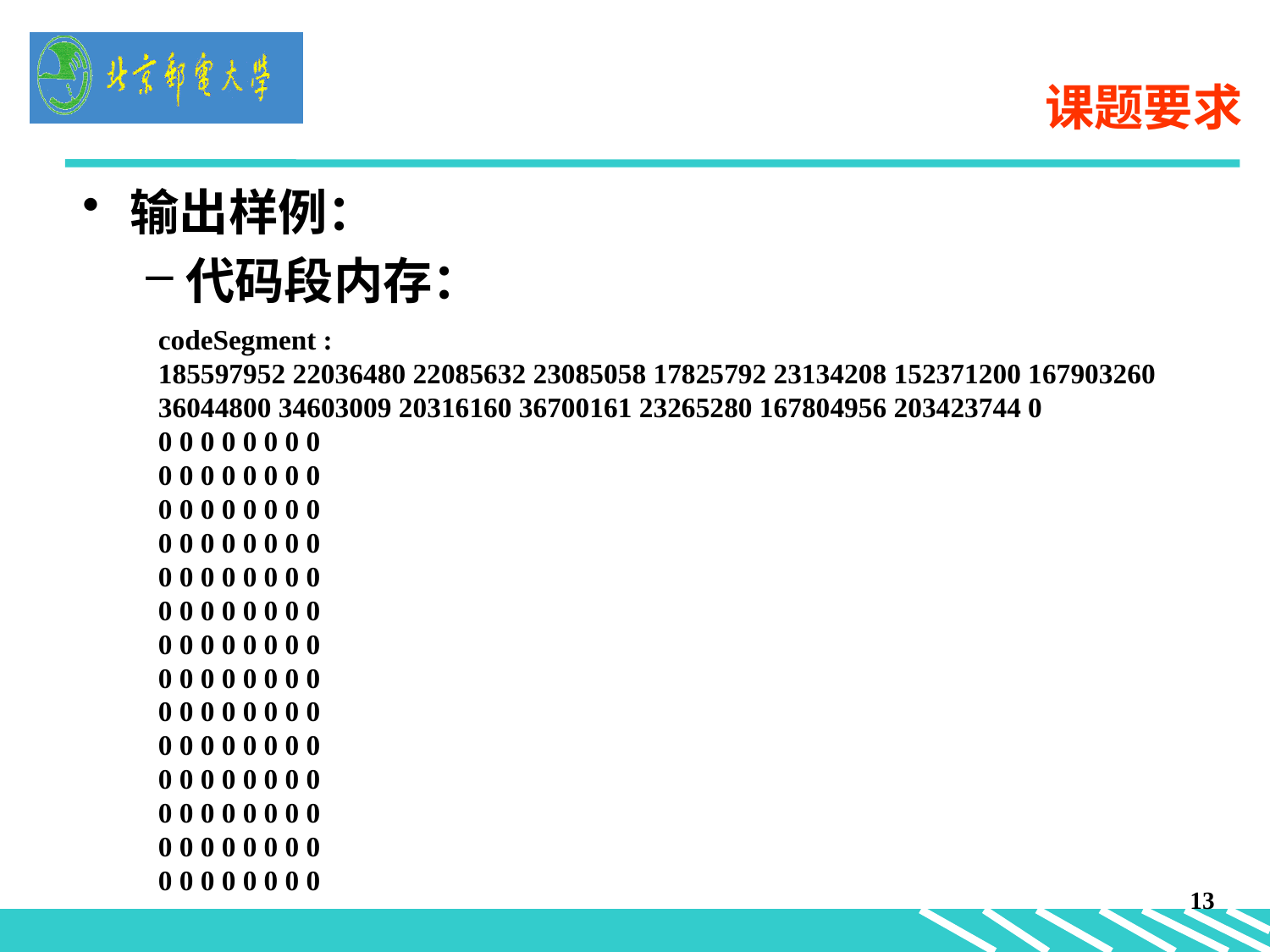

# 课题要求
输出样例：
代码段内存：
codeSegment :
185597952 22036480 22085632 23085058 17825792 23134208 152371200 167903260
36044800 34603009 20316160 36700161 23265280 167804956 203423744 0
0 0 0 0 0 0 0 0
0 0 0 0 0 0 0 0
0 0 0 0 0 0 0 0
0 0 0 0 0 0 0 0
0 0 0 0 0 0 0 0
0 0 0 0 0 0 0 0
0 0 0 0 0 0 0 0
0 0 0 0 0 0 0 0
0 0 0 0 0 0 0 0
0 0 0 0 0 0 0 0
0 0 0 0 0 0 0 0
0 0 0 0 0 0 0 0
0 0 0 0 0 0 0 0
0 0 0 0 0 0 0 0
13